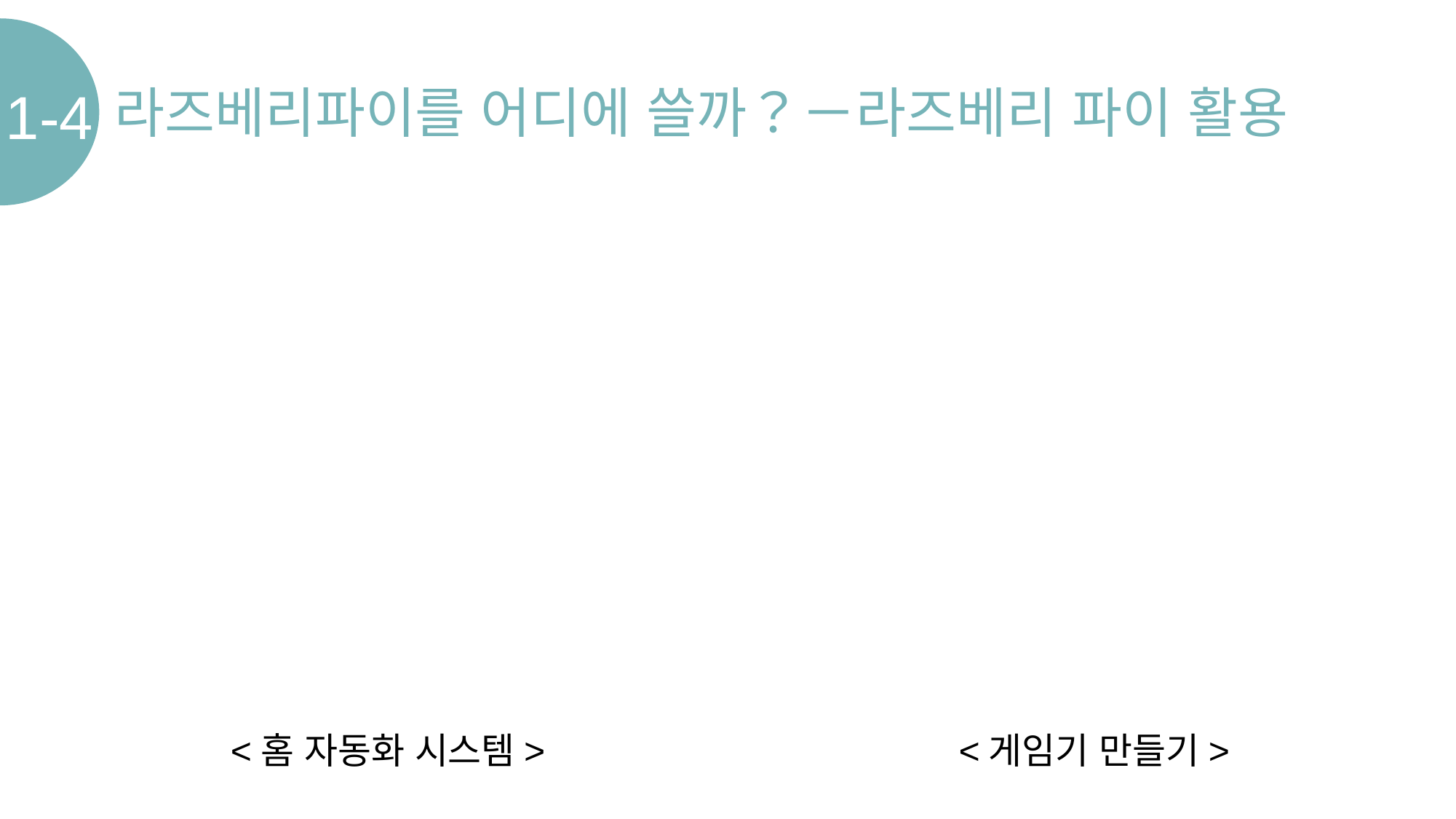

1-4
라즈베리파이를 어디에 쓸까？－라즈베리 파이 활용
<홈 자동화 시스템>
<게임기 만들기>